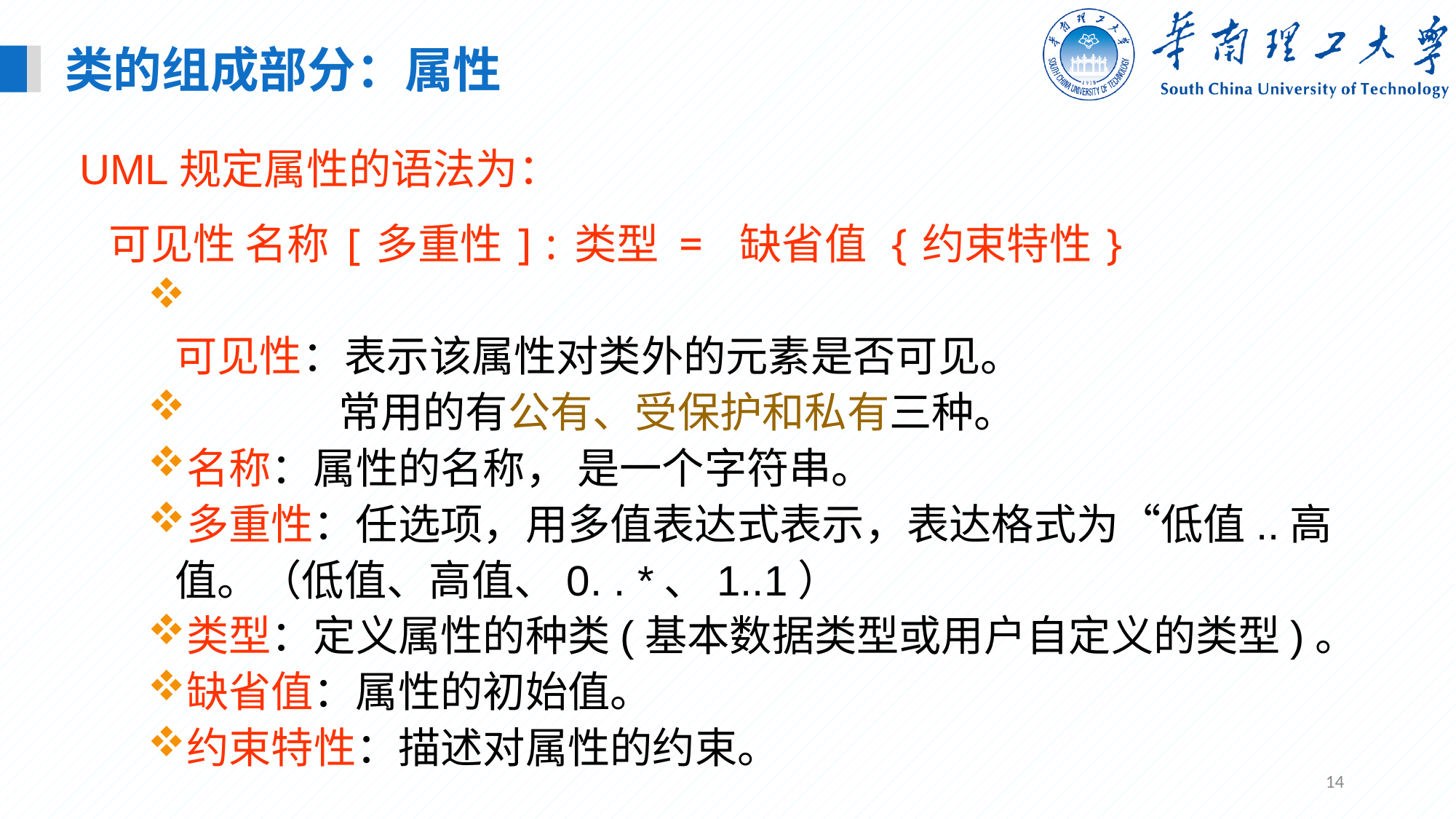

类的组成部分：属性
UML规定属性的语法为：
  可见性 名称[多重性]:类型 = 缺省值 {约束特性}
可见性：表示该属性对类外的元素是否可见。
               常用的有公有、受保护和私有三种。
名称：属性的名称， 是一个字符串。
多重性：任选项，用多值表达式表示，表达格式为“低值..高值。（低值、高值、0. . *、1..1）
类型：定义属性的种类(基本数据类型或用户自定义的类型)。
缺省值：属性的初始值。
约束特性：描述对属性的约束。
14